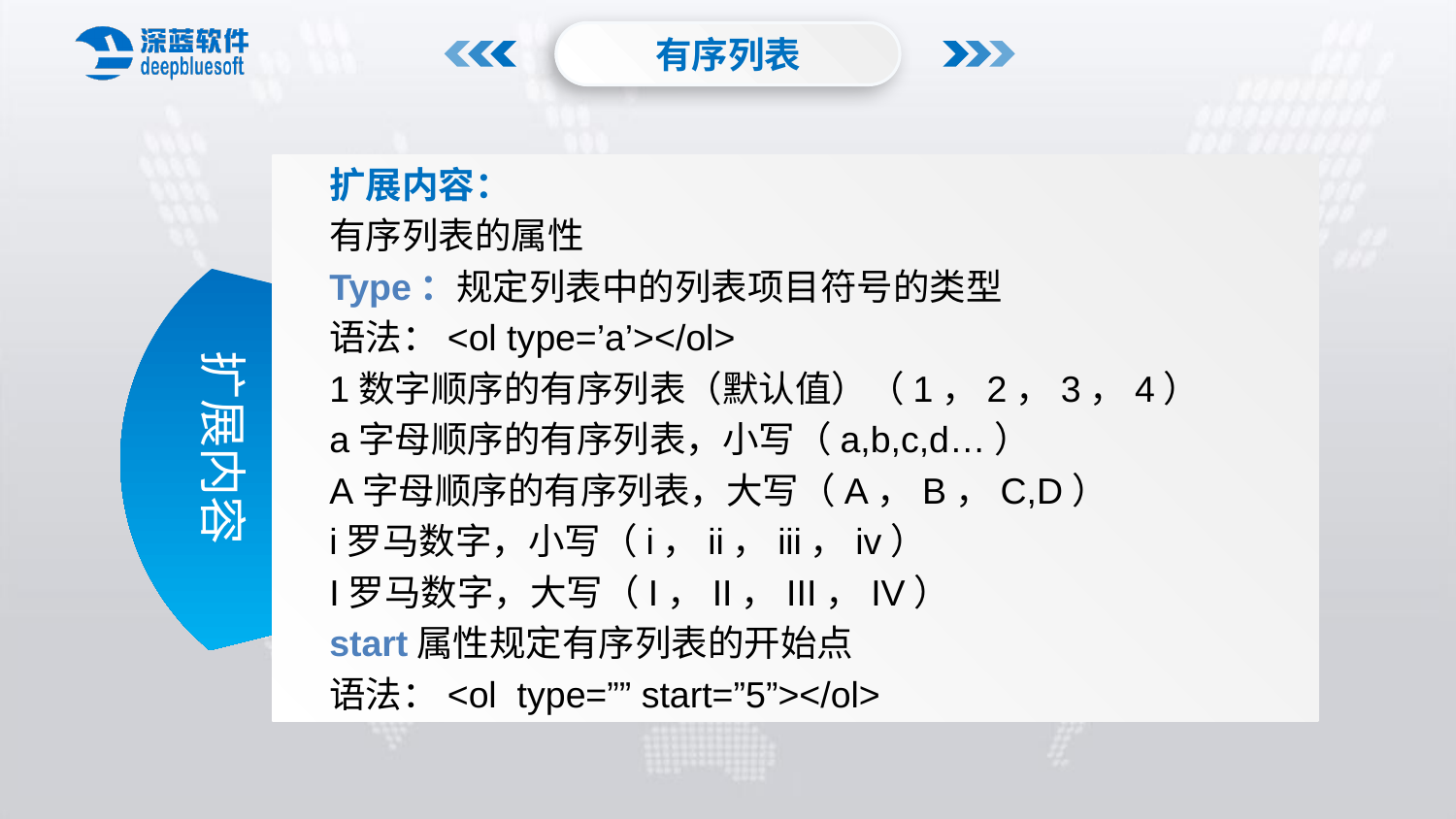

有序列表

扩展内容：
有序列表的属性
Type：规定列表中的列表项目符号的类型
语法：<ol type=’a’></ol>
1数字顺序的有序列表（默认值）（1，2，3，4）
a字母顺序的有序列表，小写（a,b,c,d…）
A字母顺序的有序列表，大写（A，B，C,D）
i罗马数字，小写（i，ii，iii，iv）
I罗马数字，大写（I，II，III，IV）
start属性规定有序列表的开始点
语法：<ol  type=”” start=”5”></ol>

扩展内容